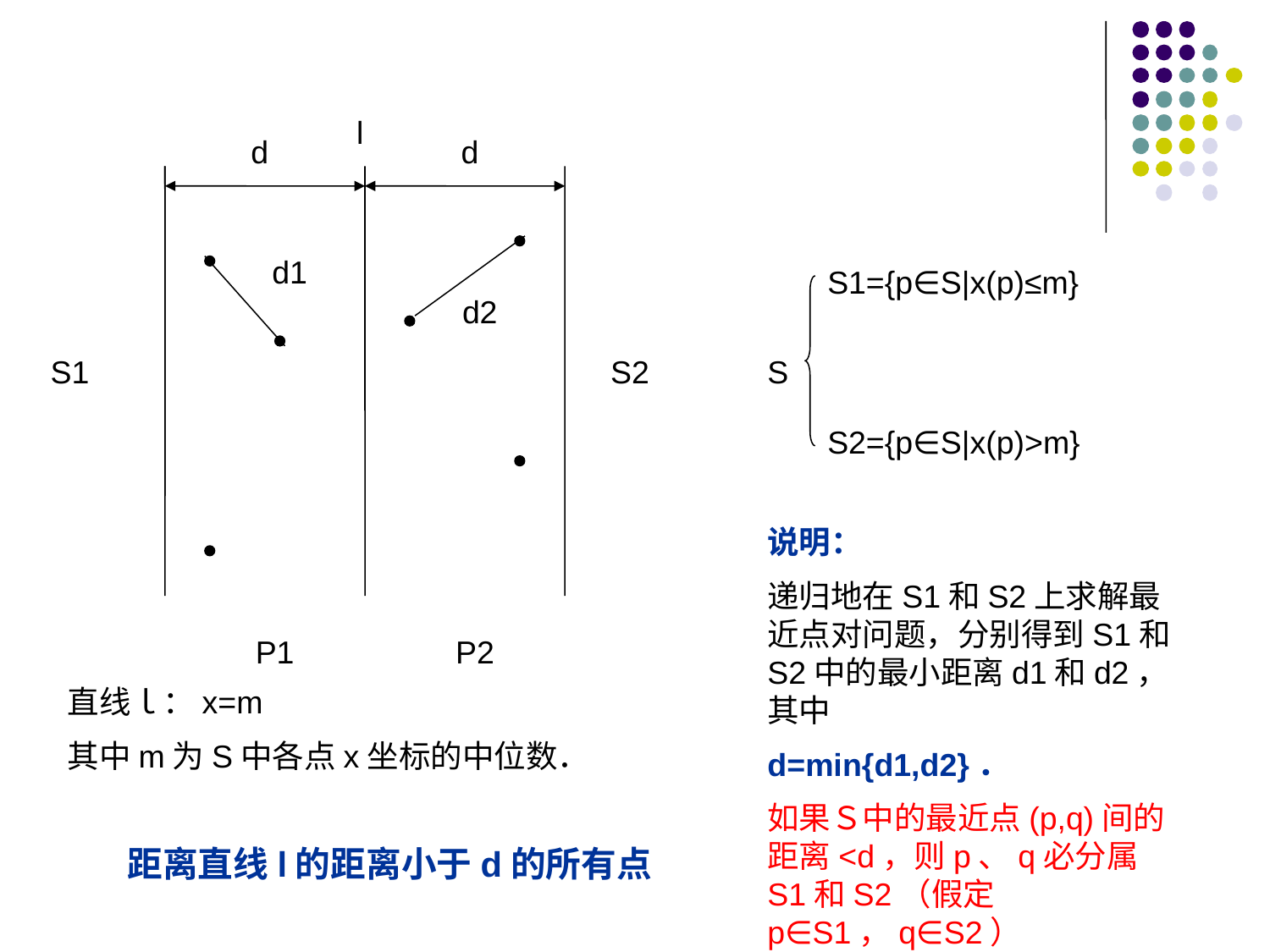

l
d
d

d1

d2

S1
S2

P1
P2
S1={p∈S|x(p)≤m}

S
S2={p∈S|x(p)>m}
说明：
递归地在S1和S2上求解最近点对问题，分别得到S1和S2中的最小距离d1和d2，其中
d=min{d1,d2}．
如果Ｓ中的最近点(p,q)间的距离<d，则p、q必分属S1和S2（假定p∈S1，q∈S2）
直线ｌ：x=m
其中m为S中各点x坐标的中位数．
距离直线l的距离小于d的所有点